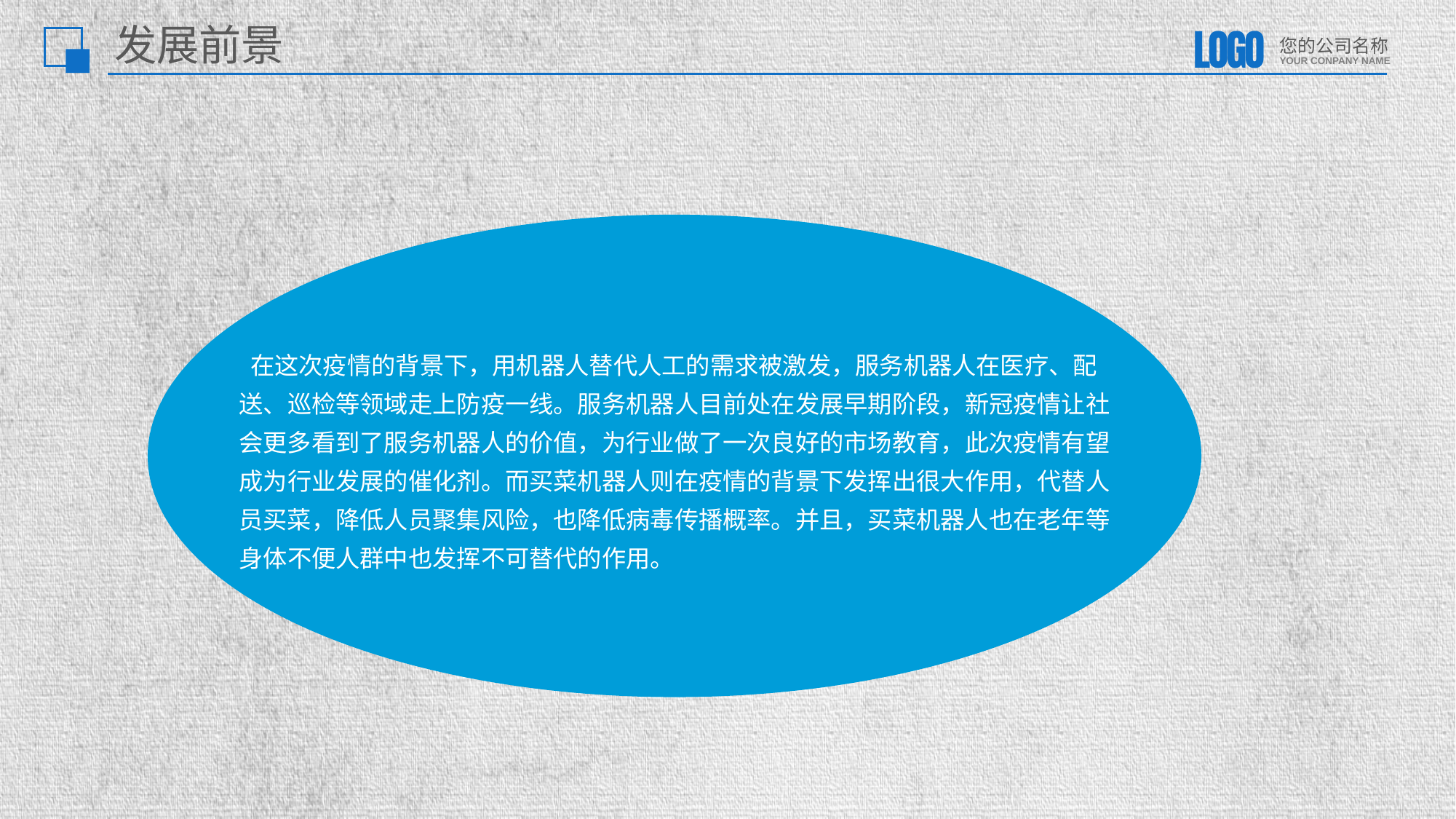

LOGO
您的公司名称
YOUR CONPANY NAME
发展前景

在这次疫情的背景下，用机器人替代人工的需求被激发，服务机器人在医疗、配送、巡检等领域走上防疫一线。服务机器人目前处在发展早期阶段，新冠疫情让社会更多看到了服务机器人的价值，为行业做了一次良好的市场教育，此次疫情有望成为行业发展的催化剂。而买菜机器人则在疫情的背景下发挥出很大作用，代替人员买菜，降低人员聚集风险，也降低病毒传播概率。并且，买菜机器人也在老年等身体不便人群中也发挥不可替代的作用。